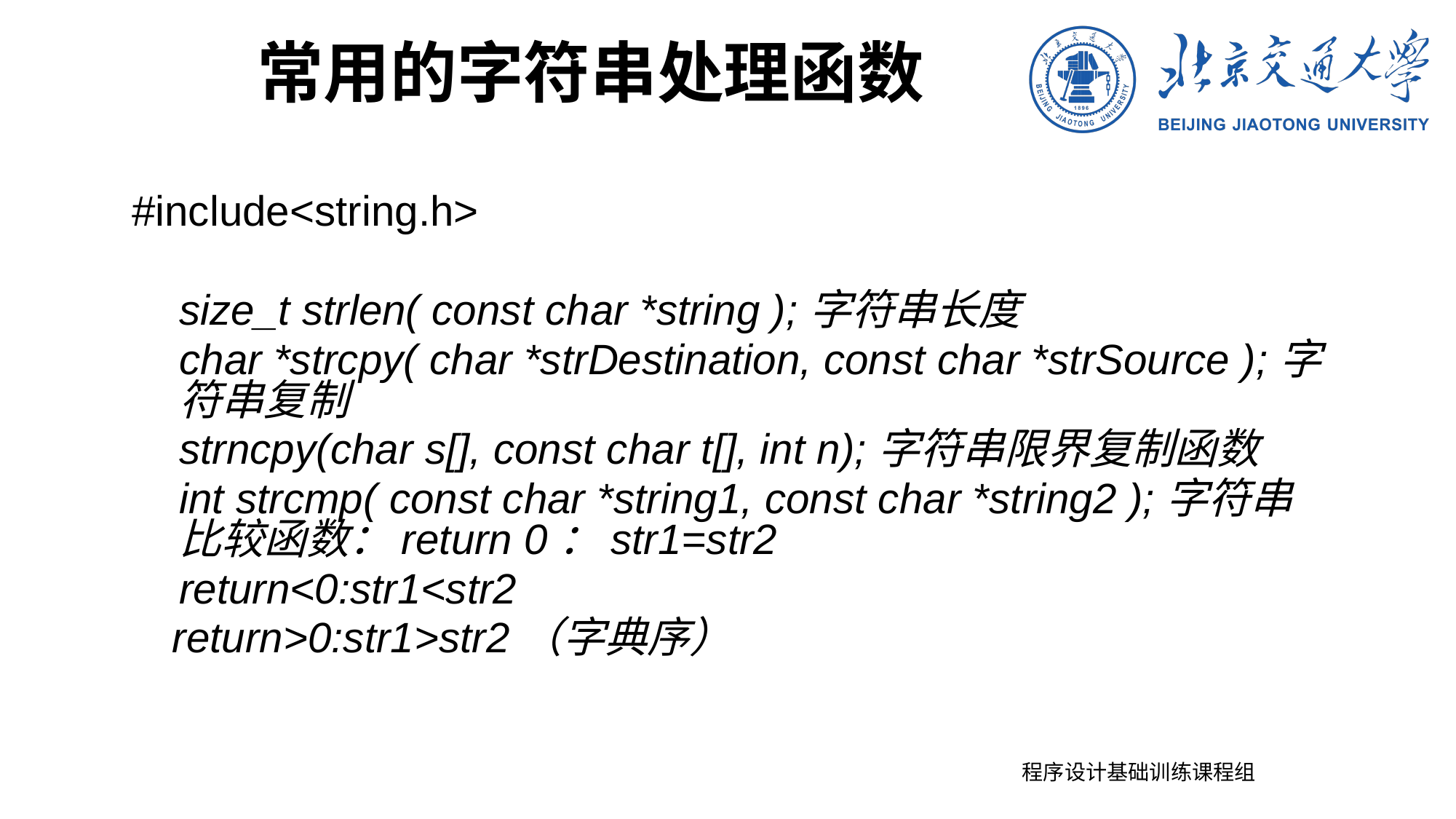

常用的字符串处理函数
#include<string.h>

size_t strlen( const char *string );字符串长度
char *strcpy( char *strDestination, const char *strSource );字符串复制
strncpy(char s[], const char t[], int n);字符串限界复制函数
int strcmp( const char *string1, const char *string2 );字符串比较函数：return 0：str1=str2
return<0:str1<str2
    return>0:str1>str2（字典序）

程序设计基础训练课程组